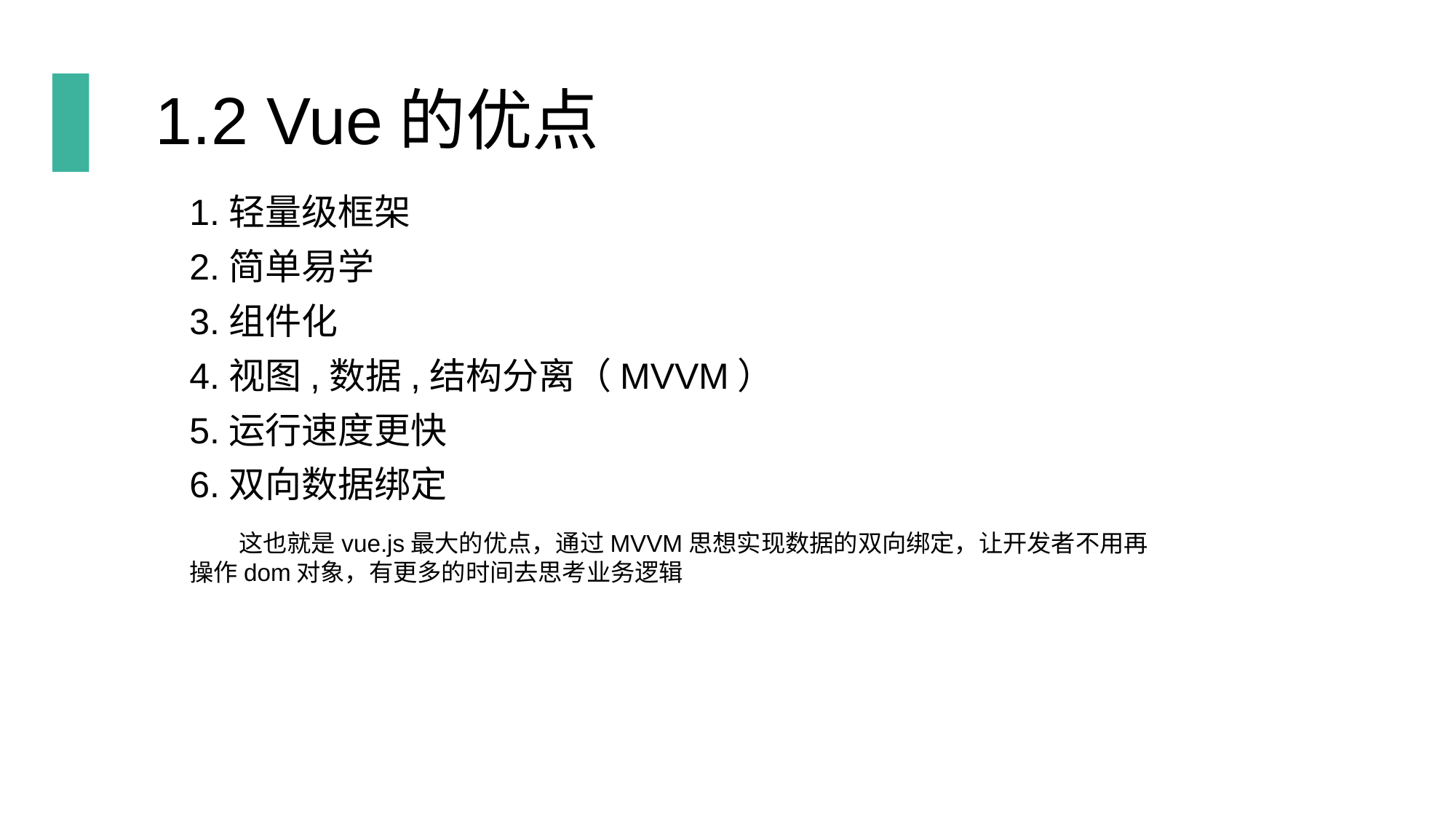

# 1.2 Vue的优点
1.轻量级框架
2.简单易学
3.组件化
4.视图,数据,结构分离（MVVM）
5.运行速度更快
6.双向数据绑定
       这也就是vue.js最大的优点，通过MVVM思想实现数据的双向绑定，让开发者不用再操作dom对象，有更多的时间去思考业务逻辑